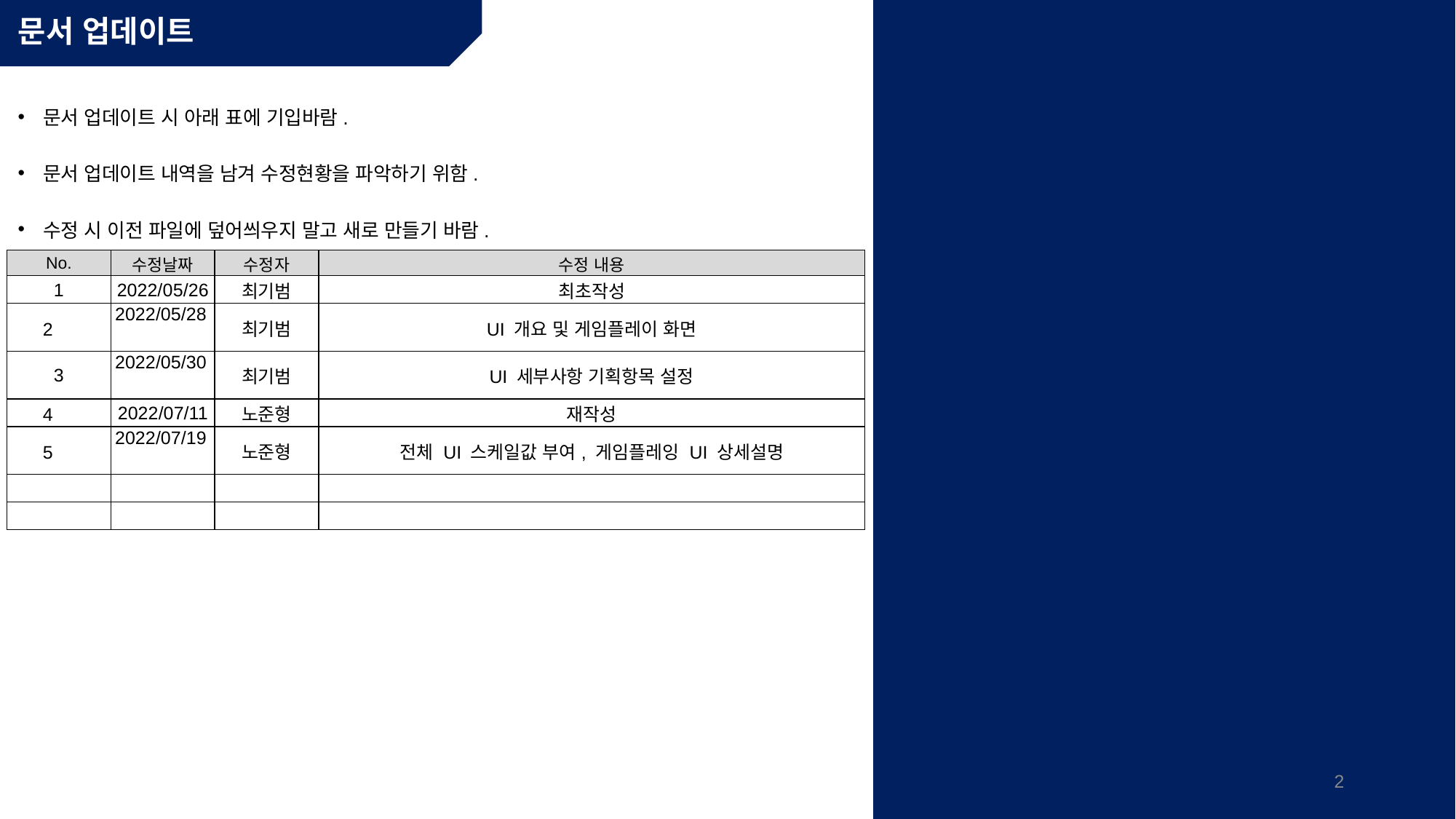

# 문서 업데이트
문서 업데이트 시 아래 표에 기입바람.
문서 업데이트 내역을 남겨 수정현황을 파악하기 위함.
수정 시 이전 파일에 덮어씌우지 말고 새로 만들기 바람.

| No. | 수정날짜 | 수정자 | 수정 내용 |
| --- | --- | --- | --- |
| 1 | 2022/05/26 | 최기범 | 최초작성 |
| 2 | 2022/05/28 | 최기범 | UI 개요 및 게임플레이 화면 |
| 3 | 2022/05/30 | 최기범 | UI 세부사항 기획항목 설정 |
| 4 | 2022/07/11 | 노준형 | 재작성 |
| 5 | 2022/07/19 | 노준형 | 전체 UI 스케일값 부여, 게임플레잉 UI 상세설명 |
|  |  |  |  |
|  |  |  |  |
2